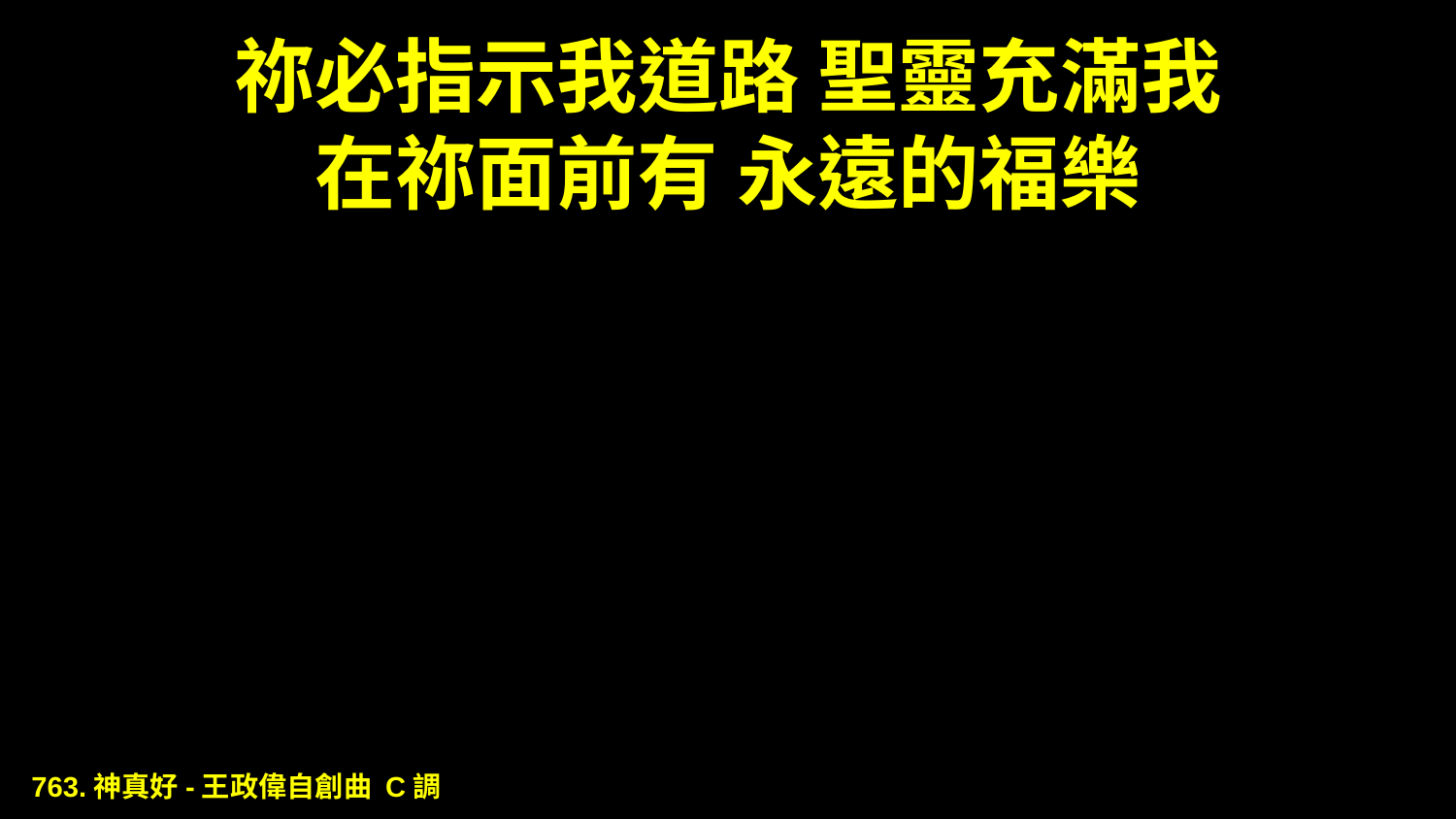

# 祢必指示我道路 聖靈充滿我 在祢面前有 永遠的福樂
763.神真好-王政偉自創曲 C調